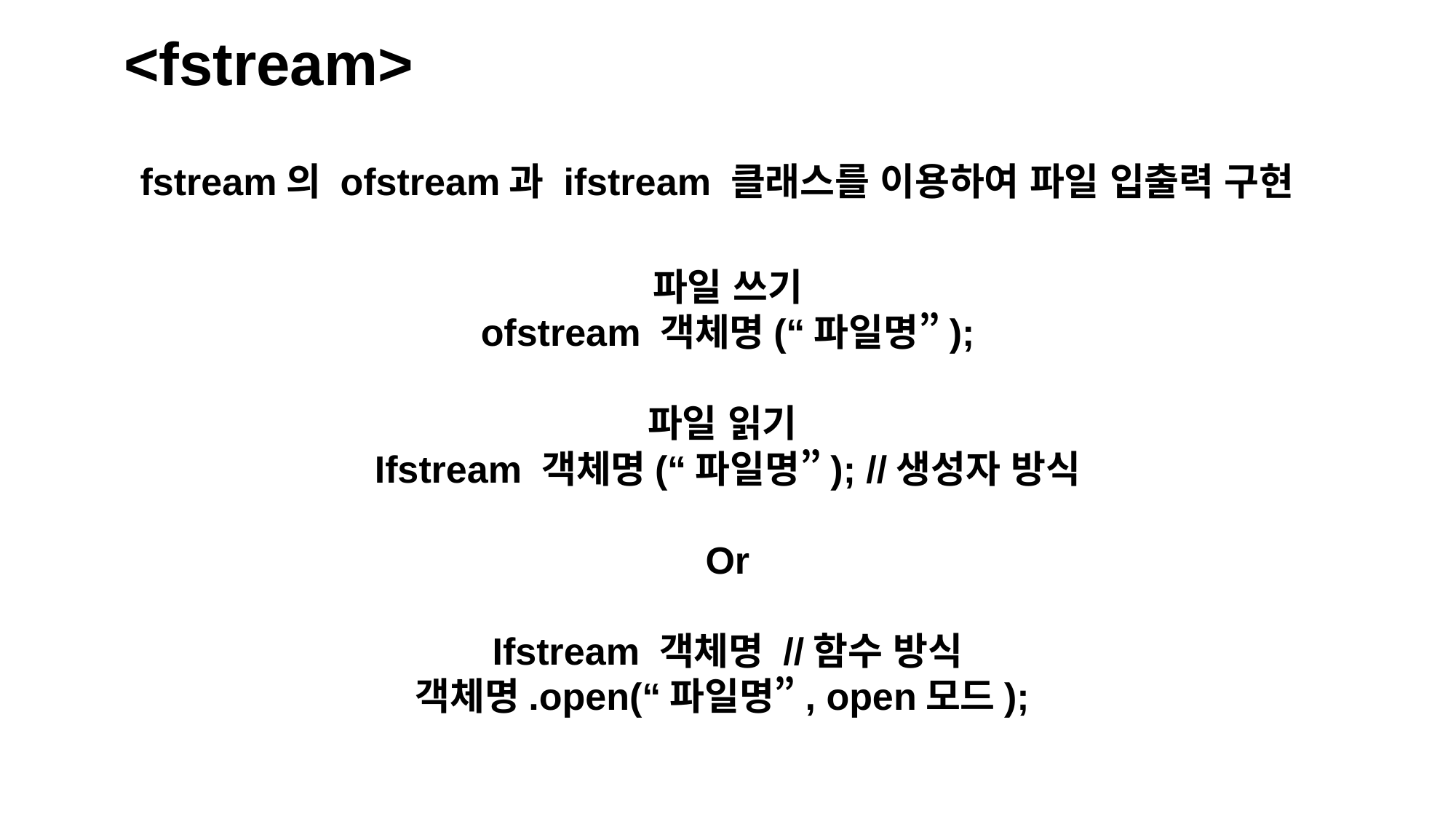

<fstream>
fstream의 ofstream과 ifstream 클래스를 이용하여 파일 입출력 구현
파일 쓰기
ofstream 객체명(“파일명”);

파일 읽기
Ifstream 객체명(“파일명”); //생성자 방식

Or

Ifstream 객체명 //함수 방식
객체명.open(“파일명”, open모드);